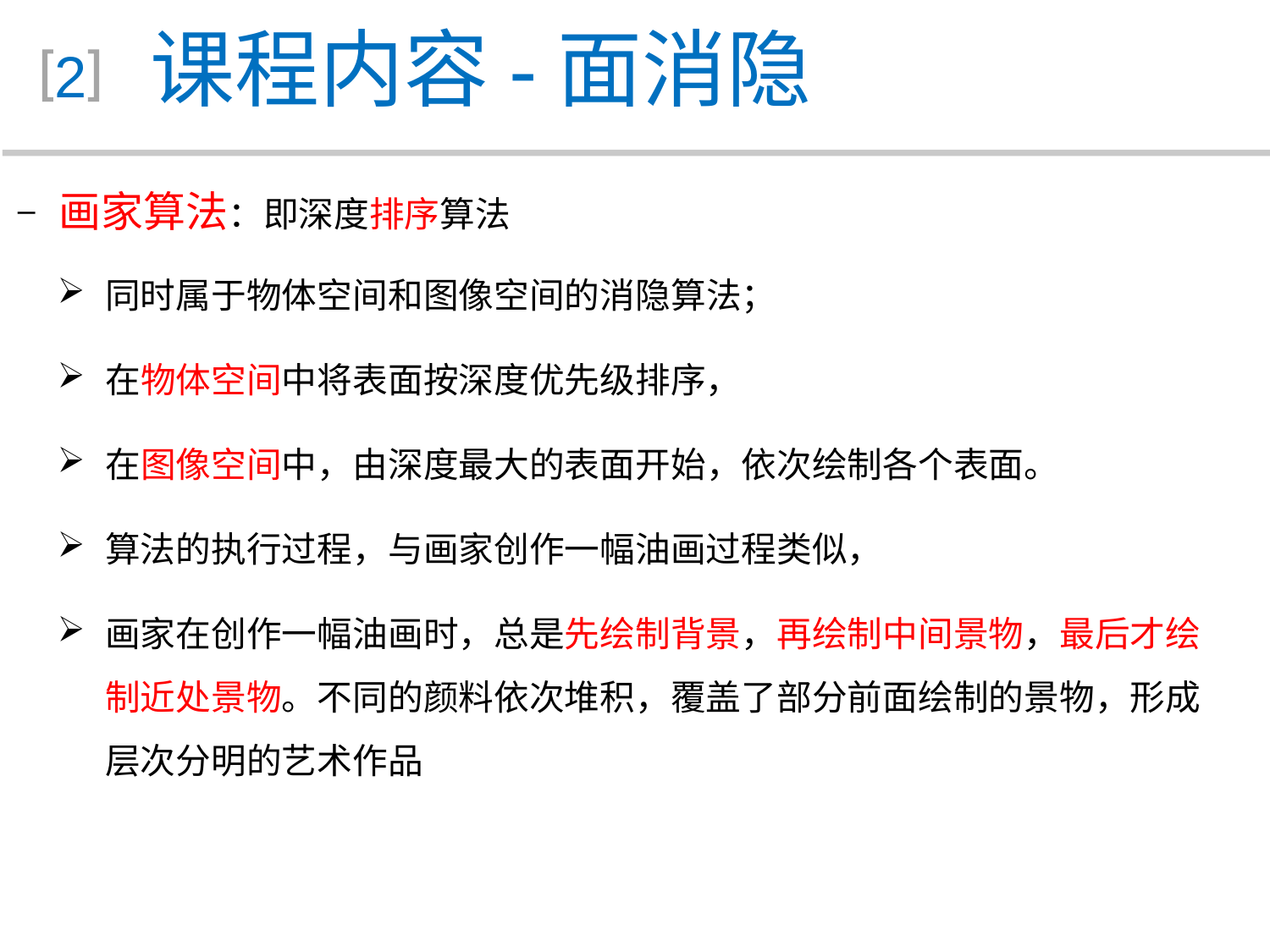

课程内容-面消隐
2

  画家算法：即深度排序算法

同时属于物体空间和图像空间的消隐算法；
在物体空间中将表面按深度优先级排序，
在图像空间中，由深度最大的表面开始，依次绘制各个表面。
算法的执行过程，与画家创作一幅油画过程类似，
画家在创作一幅油画时，总是先绘制背景，再绘制中间景物，最后才绘制近处景物。不同的颜料依次堆积，覆盖了部分前面绘制的景物，形成层次分明的艺术作品